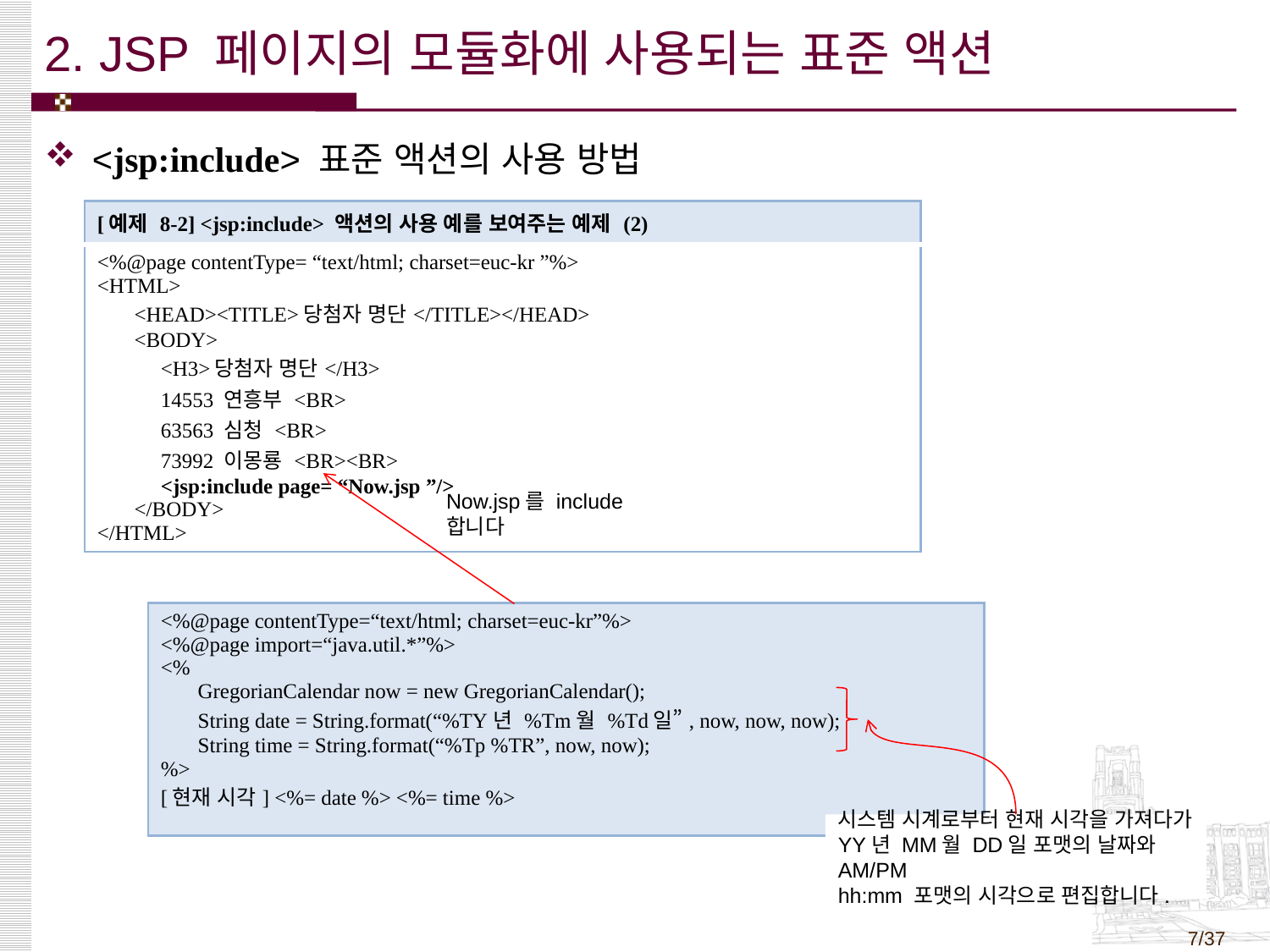

# 2. JSP 페이지의 모듈화에 사용되는 표준 액션
<jsp:include> 표준 액션의 사용 방법

| [예제 8-2] <jsp:include> 액션의 사용 예를 보여주는 예제 (2) |
| --- |
| <%@page contentType= “text/html; charset=euc-kr ”%> <HTML> <HEAD><TITLE>당첨자 명단</TITLE></HEAD> <BODY> <H3>당첨자 명단</H3> 14553 연흥부 <BR> 63563 심청 <BR> 73992 이몽룡 <BR><BR> <jsp:include page= “Now.jsp ”/> </BODY> </HTML> |
Now.jsp를 include합니다
| <%@page contentType=“text/html; charset=euc-kr”%> <%@page import=“java.util.\*”%> <% GregorianCalendar now = new GregorianCalendar(); String date = String.format(“%TY년 %Tm월 %Td일”, now, now, now); String time = String.format(“%Tp %TR”, now, now); %> [현재 시각] <%= date %> <%= time %> |
| --- |

시스템 시계로부터 현재 시각을 가져다가
YY년 MM월 DD일 포맷의 날짜와 AM/PM
hh:mm 포맷의 시각으로 편집합니다.